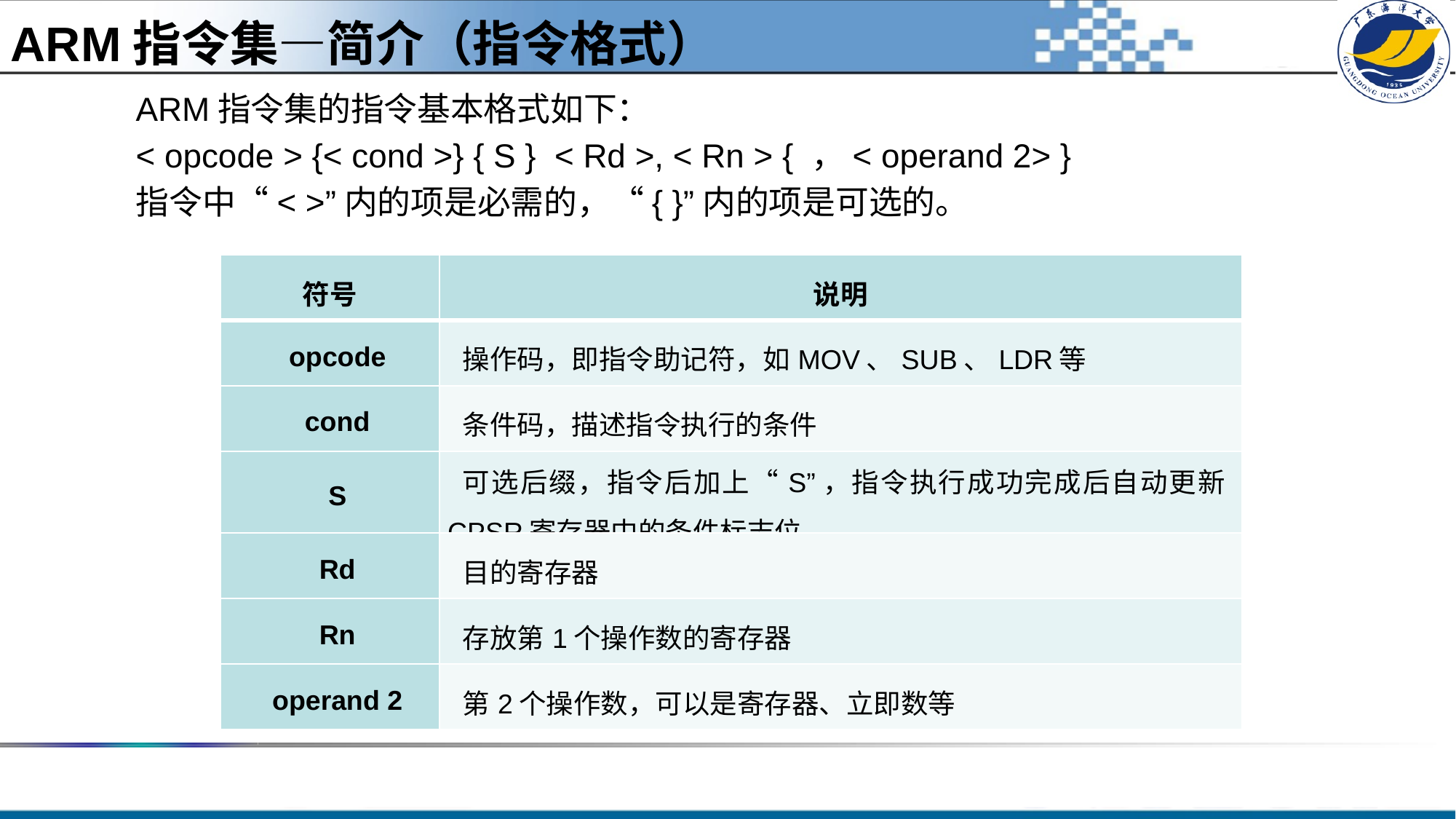

ARM指令集—简介（指令格式）
ARM指令集的指令基本格式如下：
< opcode > {< cond >} { S }  < Rd >, < Rn > { ，< operand 2> }
指令中“< >”内的项是必需的，“{ }”内的项是可选的。
| 符号 | 说明 |
| --- | --- |
| opcode | 操作码，即指令助记符，如MOV、SUB、LDR等 |
| cond | 条件码，描述指令执行的条件 |
| S | 可选后缀，指令后加上“S”，指令执行成功完成后自动更新CPSR寄存器中的条件标志位 |
| Rd | 目的寄存器 |
| Rn | 存放第1个操作数的寄存器 |
| operand 2 | 第2个操作数，可以是寄存器、立即数等 |
10